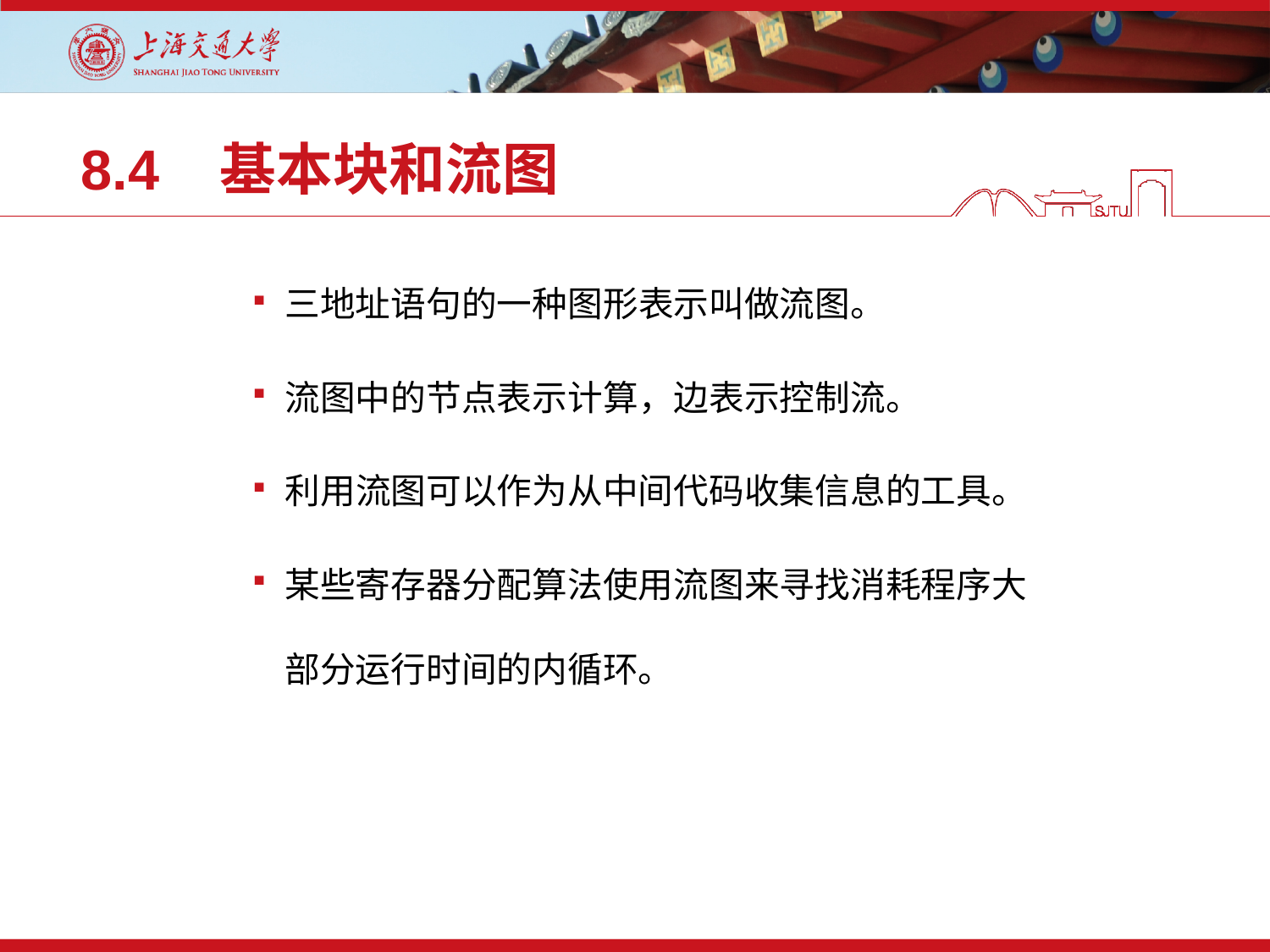

# 8.4   基本块和流图
三地址语句的一种图形表示叫做流图。
流图中的节点表示计算，边表示控制流。
利用流图可以作为从中间代码收集信息的工具。
某些寄存器分配算法使用流图来寻找消耗程序大部分运行时间的内循环。